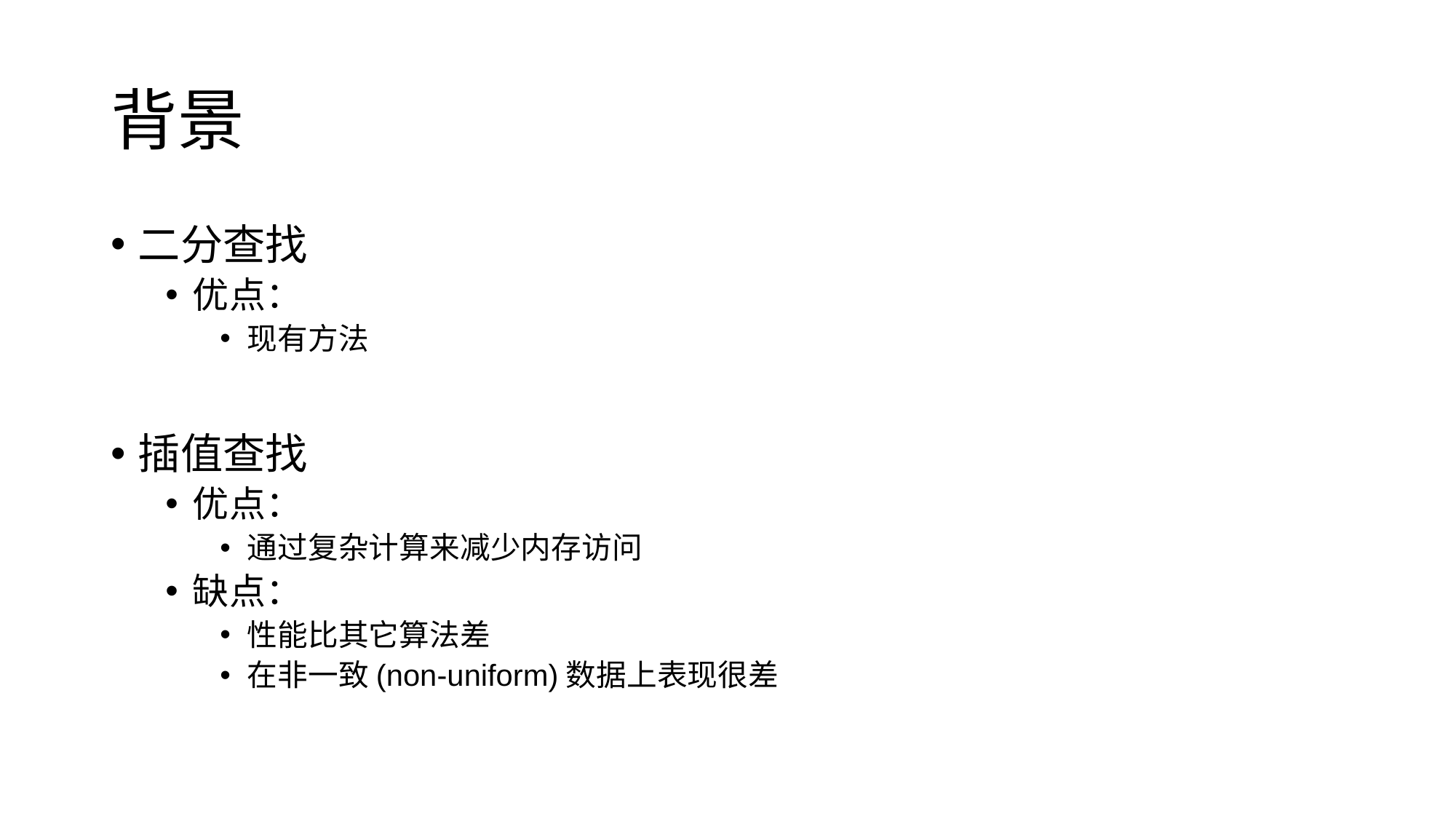

# 背景
二分查找
优点：
现有方法

插值查找
优点：
通过复杂计算来减少内存访问
缺点：
性能比其它算法差
在非一致(non-uniform)数据上表现很差